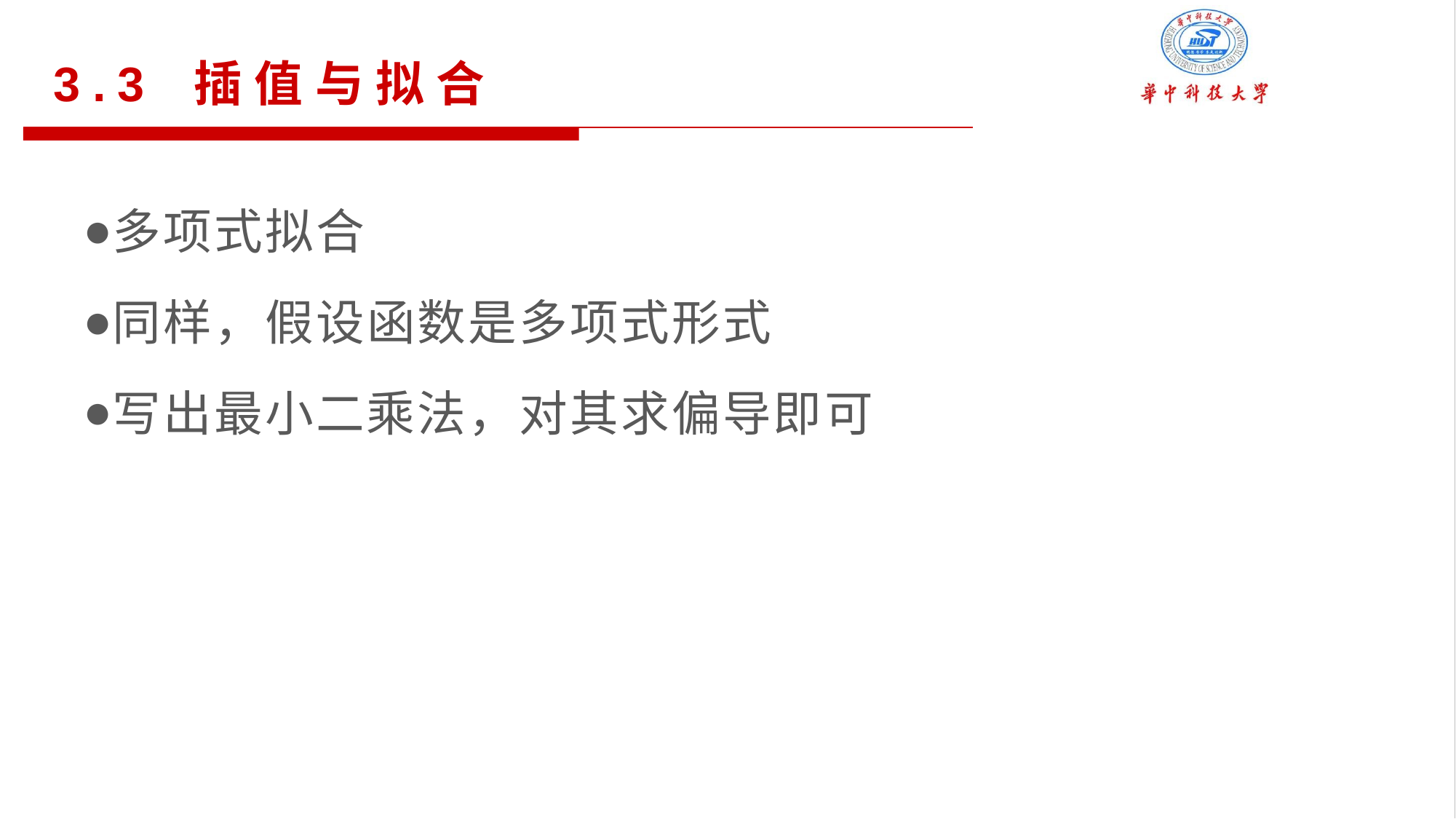

3.3 插值与拟合

多项式拟合
同样，假设函数是多项式形式
写出最小二乘法，对其求偏导即可